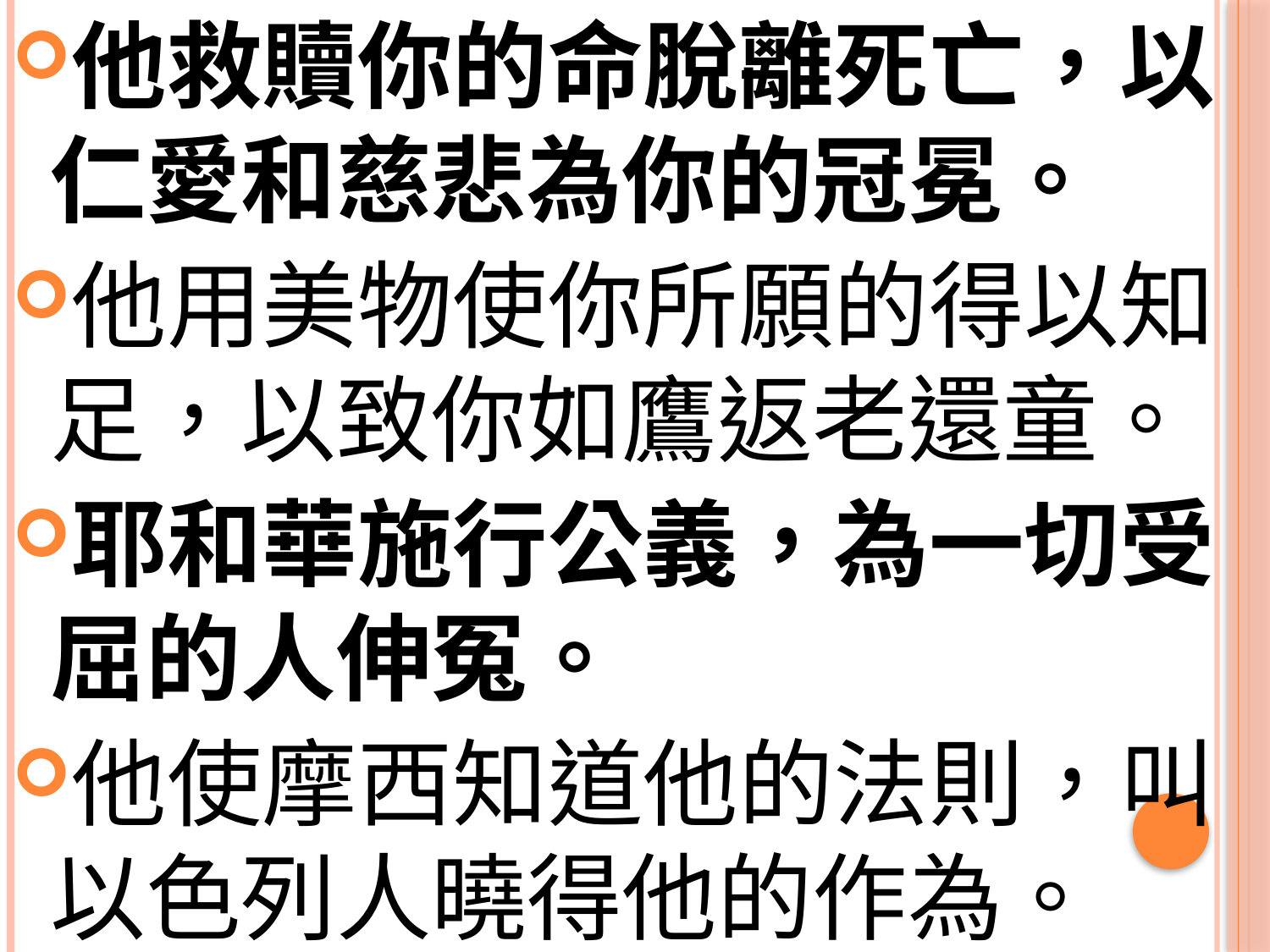

他救贖你的命脫離死亡，以仁愛和慈悲為你的冠冕。
他用美物使你所願的得以知足，以致你如鷹返老還童。
耶和華施行公義，為一切受屈的人伸冤。
他使摩西知道他的法則，叫以色列人曉得他的作為。